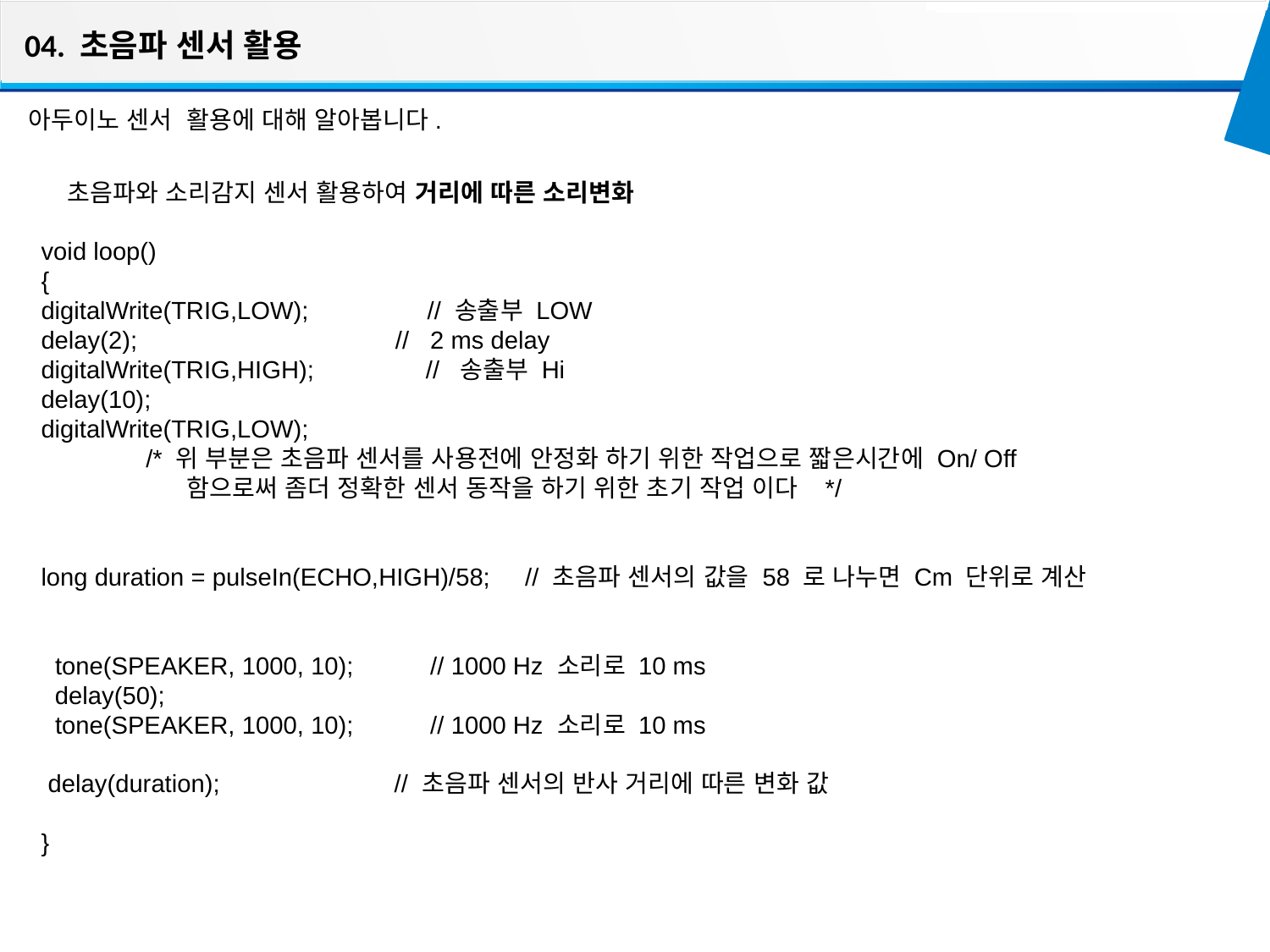

04. 초음파 센서 활용

아두이노 센서  활용에 대해 알아봅니다.
초음파와 소리감지 센서 활용하여 거리에 따른 소리변화

void loop()
{
digitalWrite(TRIG,LOW);                 // 송출부 LOW
delay(2);                                     //   2 ms delay
digitalWrite(TRIG,HIGH);                //  송출부 Hi
delay(10);
digitalWrite(TRIG,LOW);
               /* 위 부분은 초음파 센서를 사용전에 안정화 하기 위한 작업으로 짧은시간에 On/ Off
                    함으로써 좀더 정확한 센서 동작을 하기 위한 초기 작업 이다   */

​
long duration = pulseIn(ECHO,HIGH)/58;     // 초음파 센서의 값을 58 로 나누면 Cm 단위로 계산

  tone(SPEAKER, 1000, 10);           // 1000 Hz 소리로 10 ms 
  delay(50);
  tone(SPEAKER, 1000, 10);           // 1000 Hz 소리로 10 ms 
 delay(duration);                         // 초음파 센서의 반사 거리에 따른 변화 값 
  
}